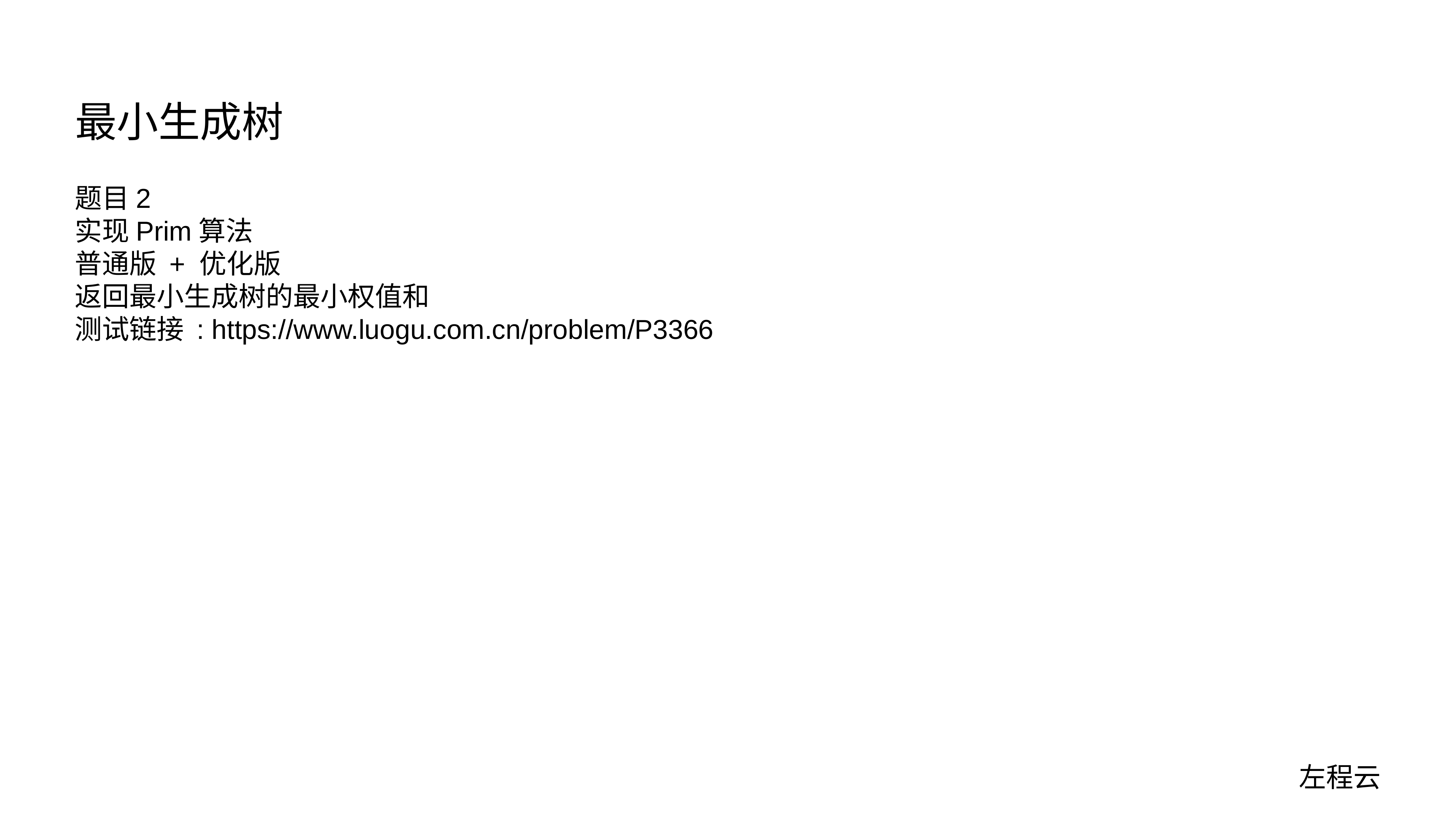

# 最小生成树
题目2
实现Prim算法
普通版 + 优化版
返回最小生成树的最小权值和
测试链接 : https://www.luogu.com.cn/problem/P3366
左程云